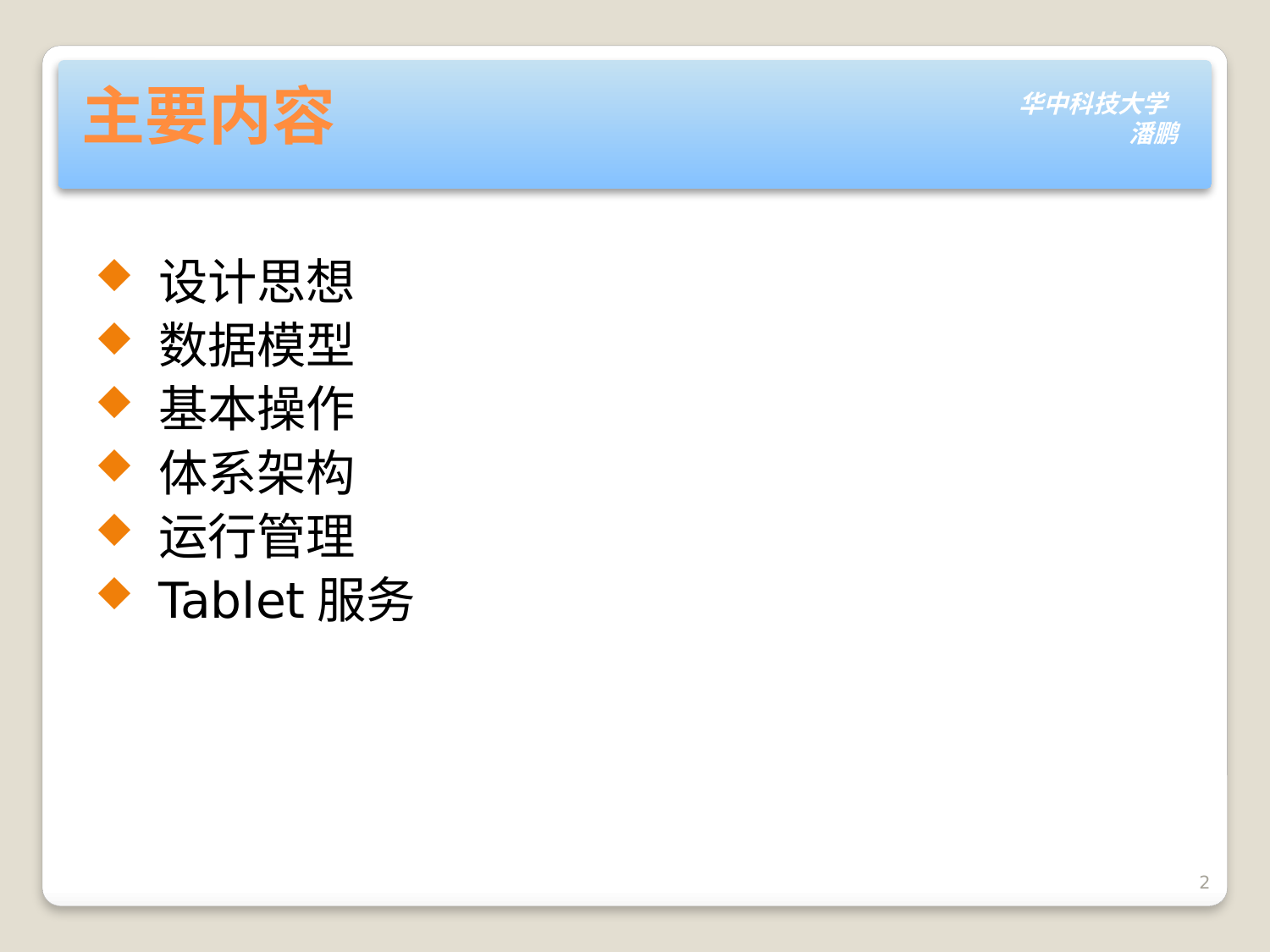

# 主要内容
设计思想
数据模型
基本操作
体系架构
运行管理
Tablet服务

2